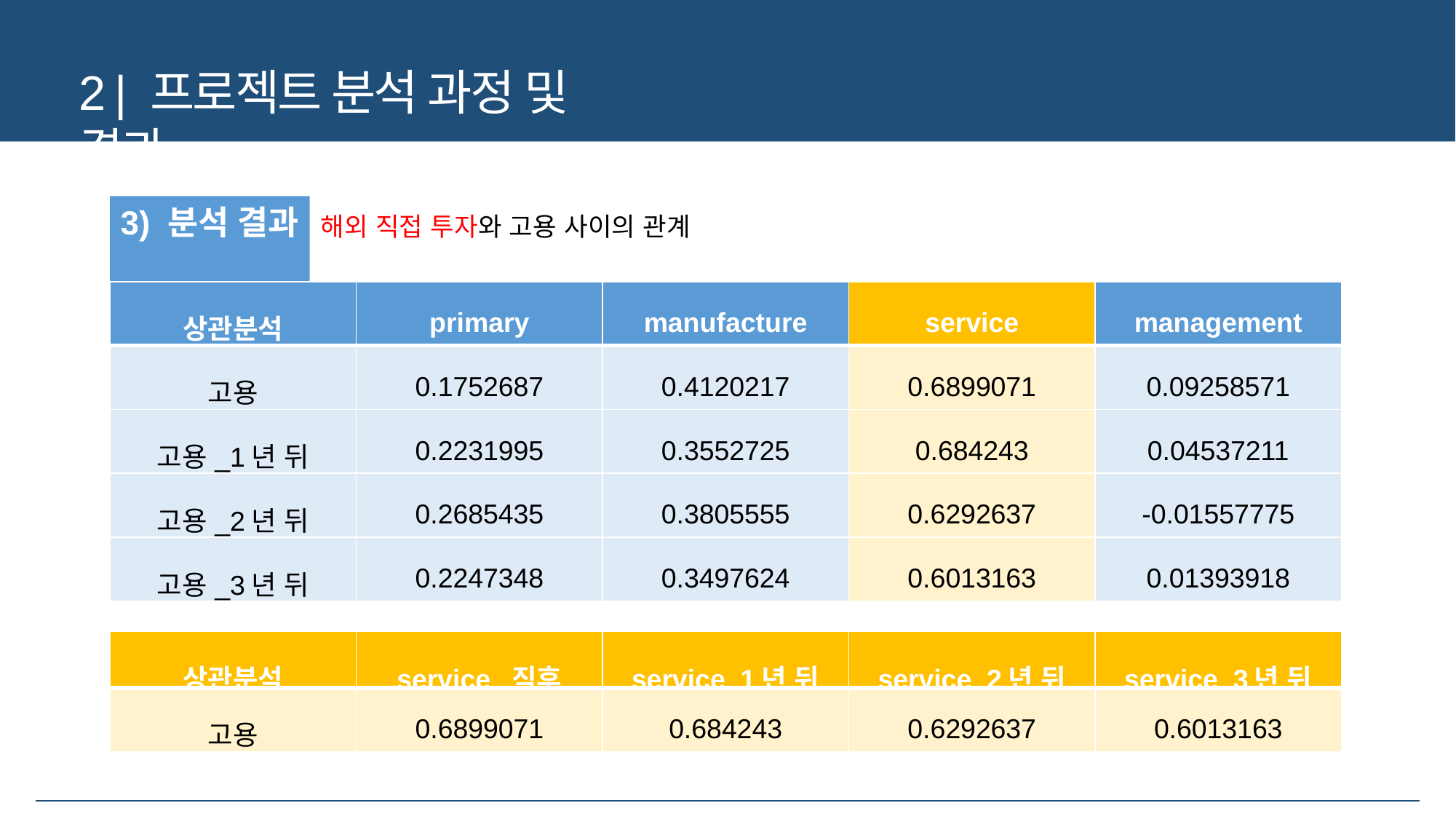

2 | 프로젝트 분석 과정 및 결과
3) 분석 결과
해외 직접 투자와 고용 사이의 관계
| 상관분석 | primary | manufacture | service | management |
| --- | --- | --- | --- | --- |
| 고용 | 0.1752687 | 0.4120217 | 0.6899071 | 0.09258571 |
| 고용\_1년 뒤 | 0.2231995 | 0.3552725 | 0.684243 | 0.04537211 |
| 고용\_2년 뒤 | 0.2685435 | 0.3805555 | 0.6292637 | -0.01557775 |
| 고용\_3년 뒤 | 0.2247348 | 0.3497624 | 0.6013163 | 0.01393918 |
| 상관분석 | service\_직후 | service\_1년 뒤 | service\_2년 뒤 | service\_3년 뒤 |
| --- | --- | --- | --- | --- |
| 고용 | 0.6899071 | 0.684243 | 0.6292637 | 0.6013163 |